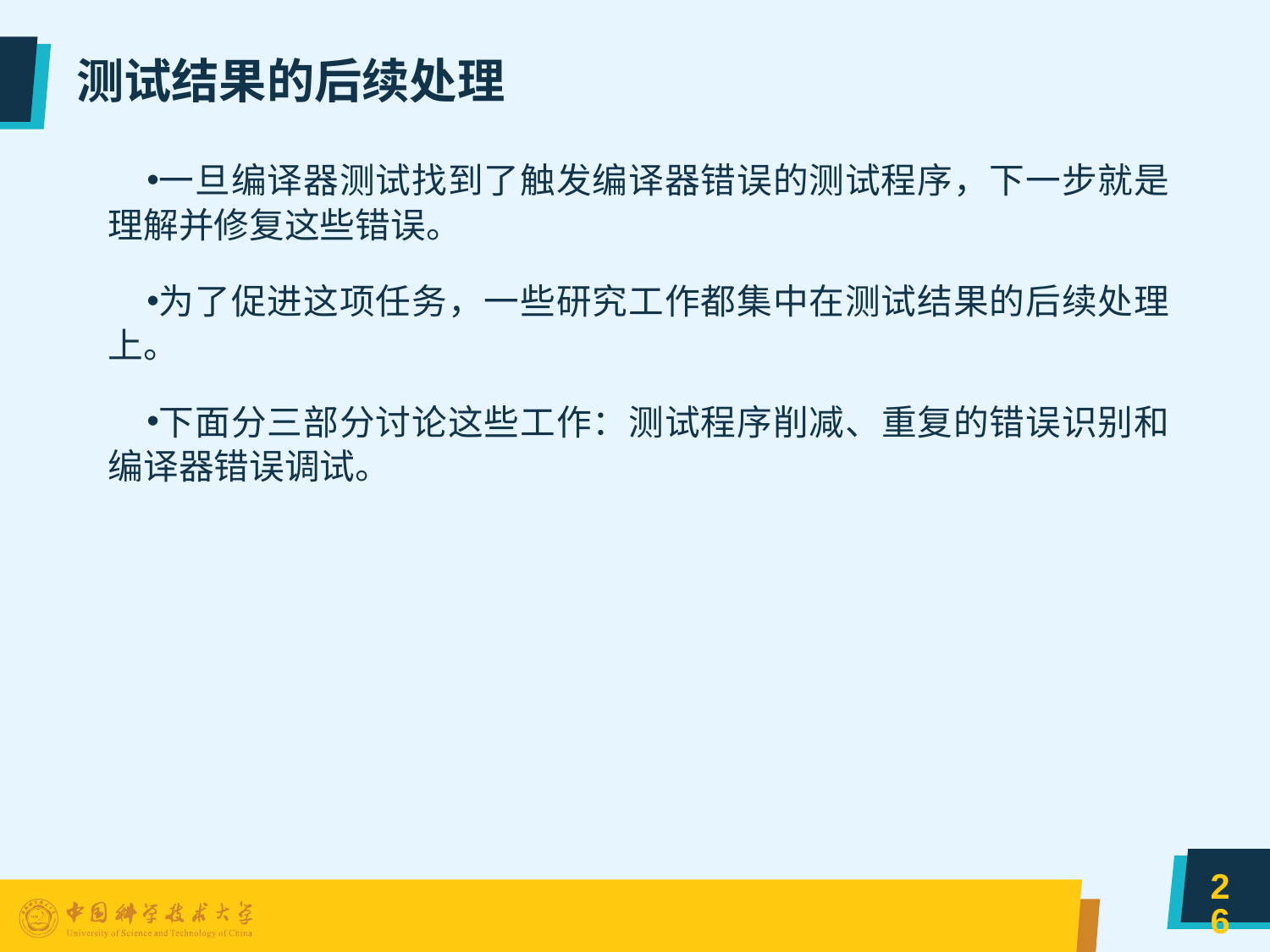

# 测试结果的后续处理
一旦编译器测试找到了触发编译器错误的测试程序，下一步就是理解并修复这些错误。
为了促进这项任务，一些研究工作都集中在测试结果的后续处理上。
下面分三部分讨论这些工作：测试程序削减、重复的错误识别和编译器错误调试。
26